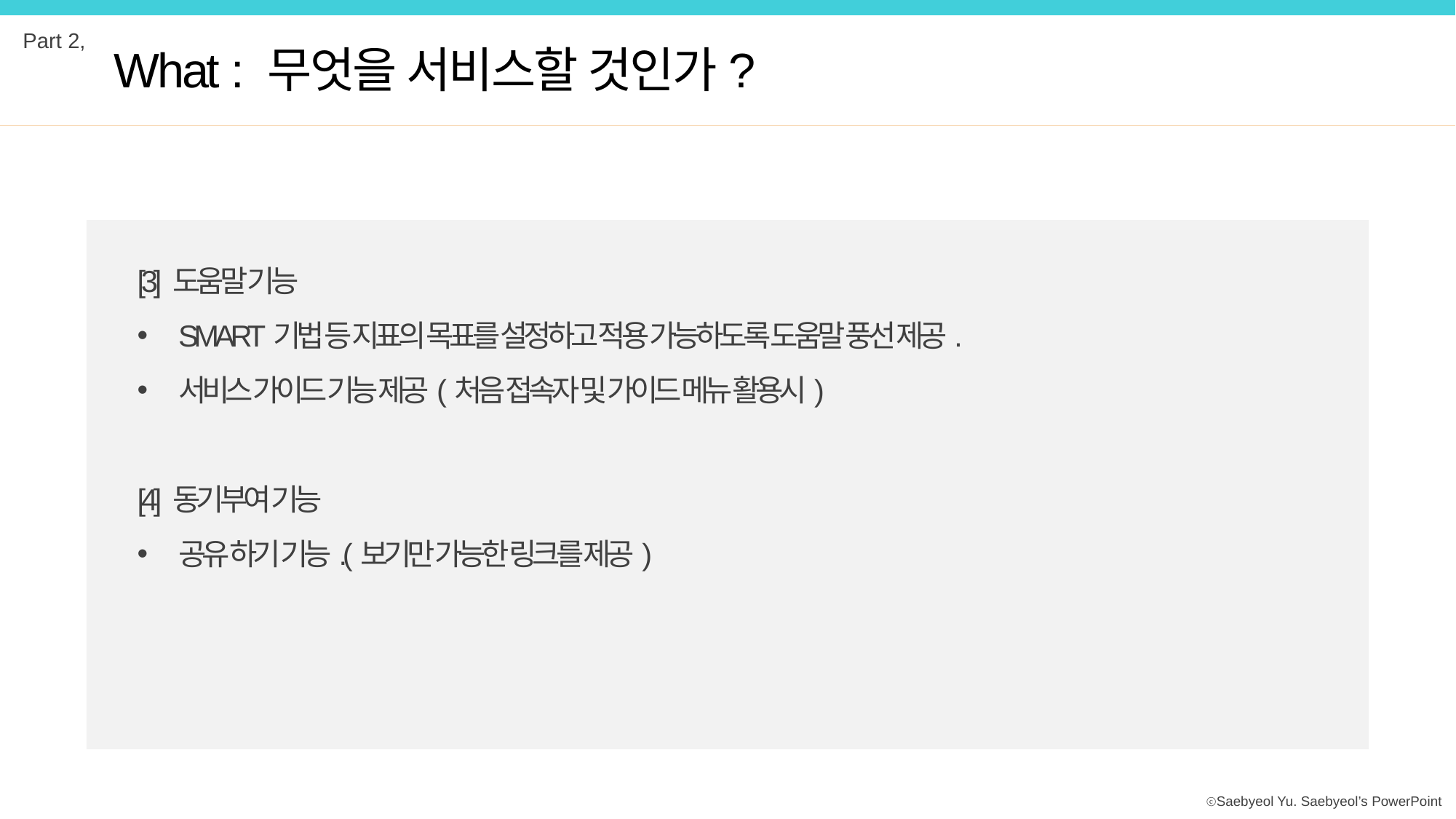

Part 2,
What : 무엇을 서비스할 것인가?

[3] 도움말 기능
SMART기법 등 지표의 목표를 설정하고 적용 가능하도록 도움말 풍선 제공.
서비스 가이드 기능 제공(처음 접속자 및 가이드 메뉴 활용시)

[4] 동기부여 기능
공유 하기 기능.(보기만 가능한 링크를 제공)